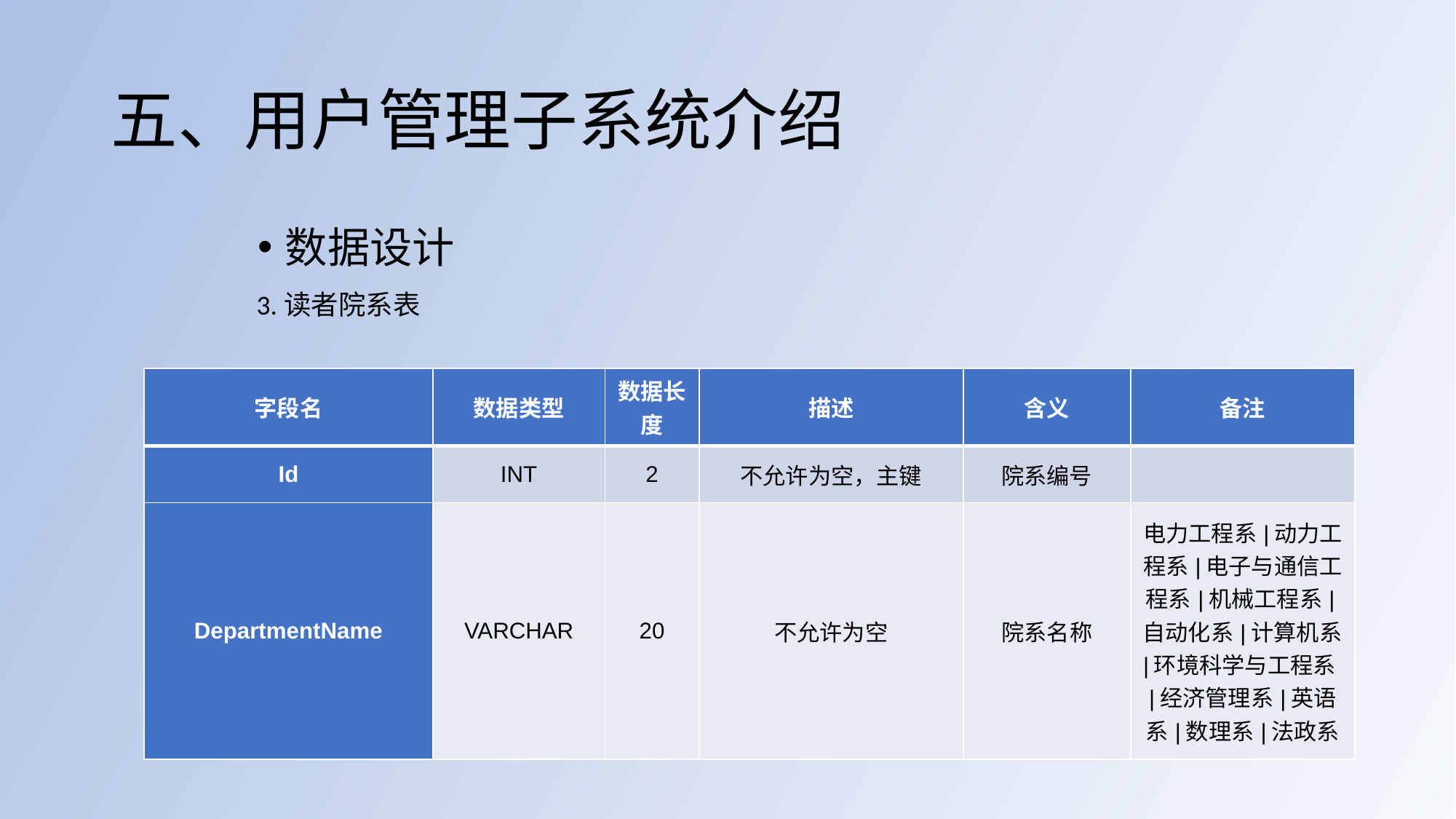

# 五、用户管理子系统介绍
数据设计
3.读者院系表
| 字段名 | 数据类型 | 数据长度 | 描述 | 含义 | 备注 |
| --- | --- | --- | --- | --- | --- |
| Id | INT | 2 | 不允许为空，主键 | 院系编号 |  |
| DepartmentName | VARCHAR | 20 | 不允许为空 | 院系名称 | 电力工程系|动力工程系|电子与通信工程系|机械工程系|自动化系|计算机系|环境科学与工程系|经济管理系|英语系|数理系|法政系 |